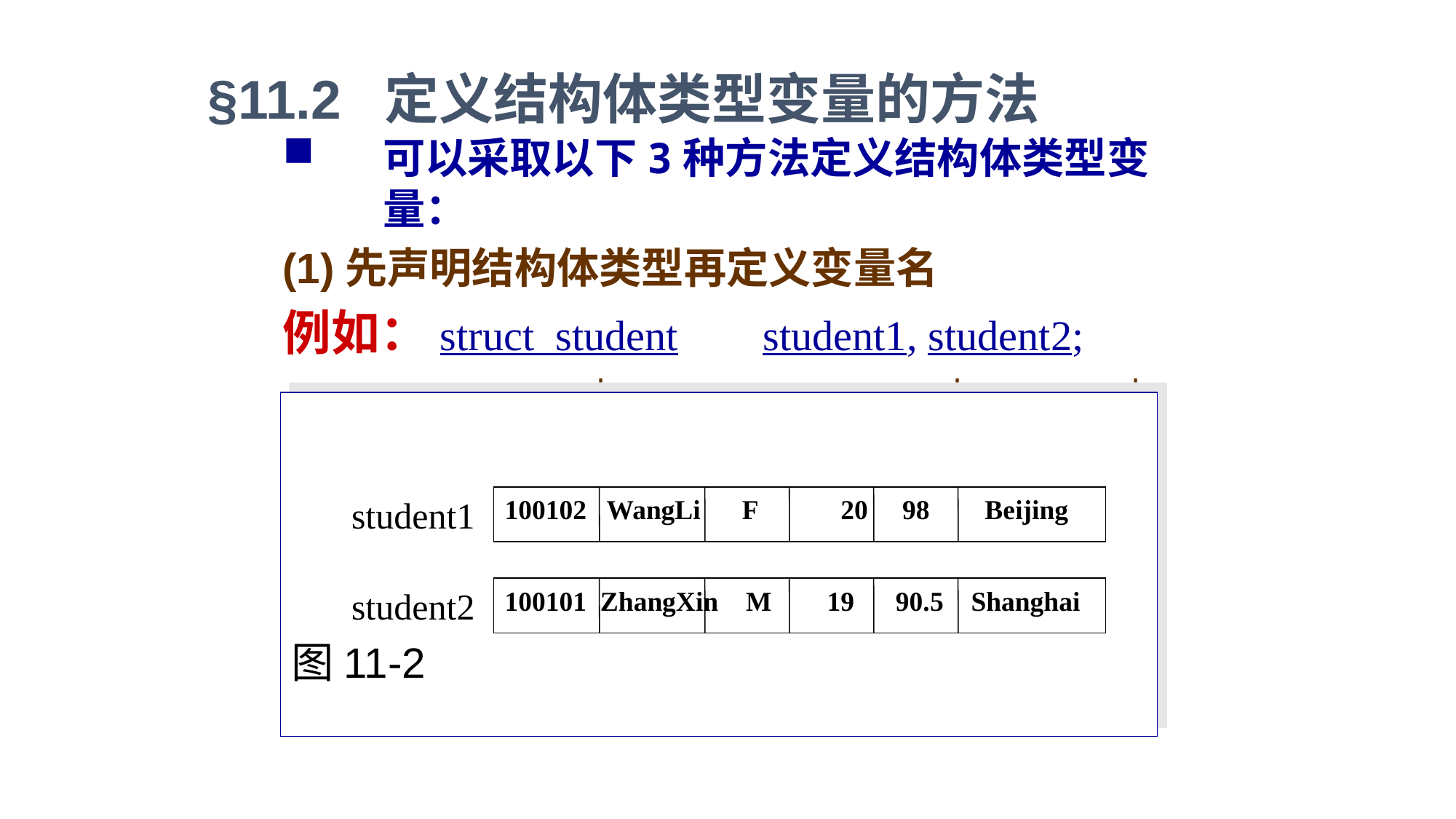

§11.2  定义结构体类型变量的方法
可以采取以下3种方法定义结构体类型变量：
(1)先声明结构体类型再定义变量名
例如：struct  student        student1, student2;
            |             |      |
      结构体类型名      结构体变量名
定义了student1和student2为struct student类型的变量，即它们具有struct student类型的结构.

图11-2
student1
100102   WangLi      F            20     98        Beijing

100101  ZhangXin    M        19      90.5    Shanghai

student2